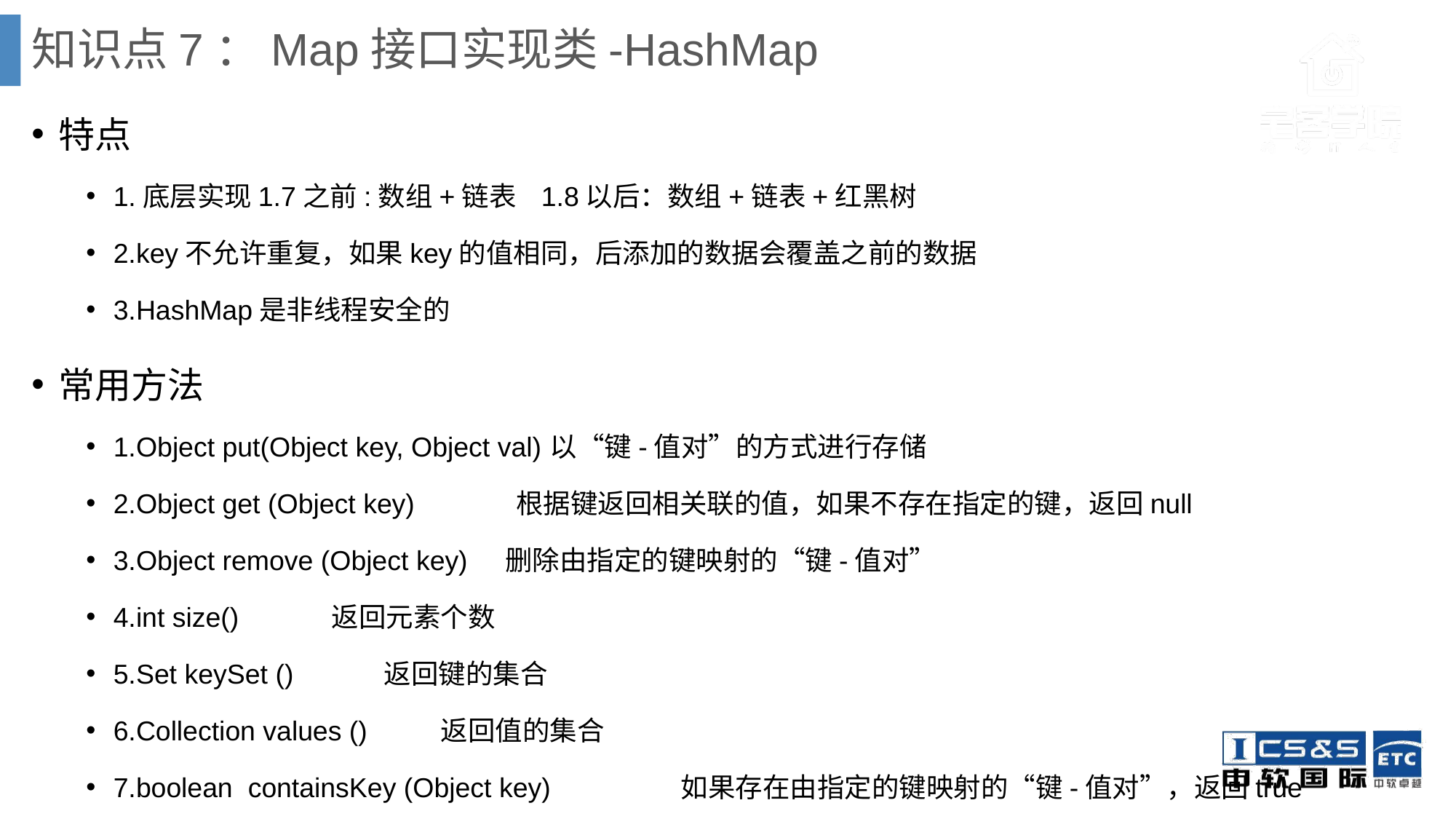

# 知识点7：Map接口实现类-HashMap
特点
1.底层实现1.7之前:数组+链表   1.8以后：数组+链表+红黑树
2.key不允许重复，如果key的值相同，后添加的数据会覆盖之前的数据
3.HashMap是非线程安全的
常用方法
1.Object put(Object key, Object val)	以“键-值对”的方式进行存储
2.Object get (Object key)	         根据键返回相关联的值，如果不存在指定的键，返回null
3.Object remove (Object key)    删除由指定的键映射的“键-值对”
4.int size()	返回元素个数
5.Set keySet ()	      返回键的集合
6.Collection values ()	返回值的集合
7.boolean  containsKey (Object key)	  如果存在由指定的键映射的“键-值对”，返回true